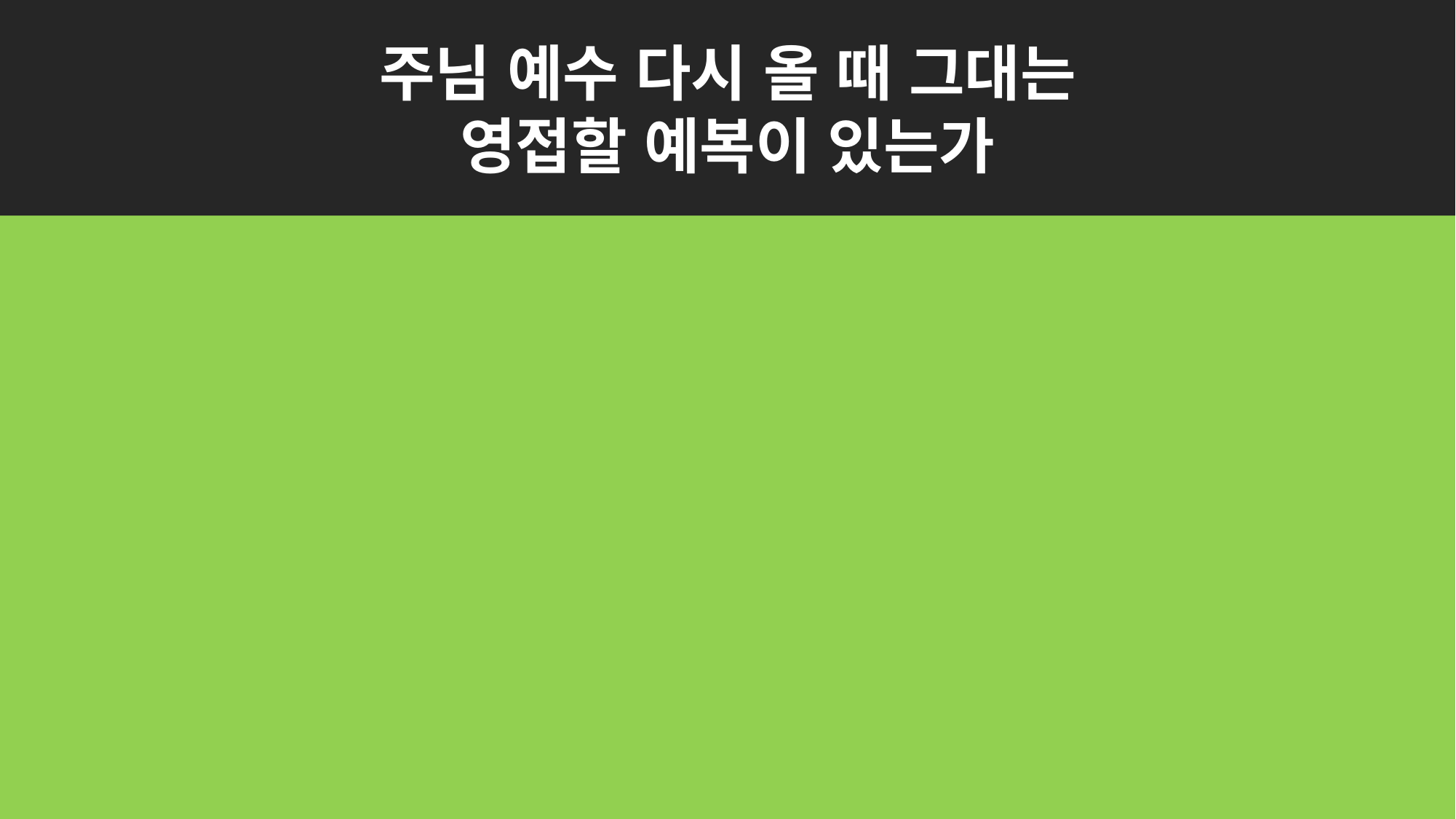

주님 예수 다시 올 때 그대는
영접할 예복이 있는가